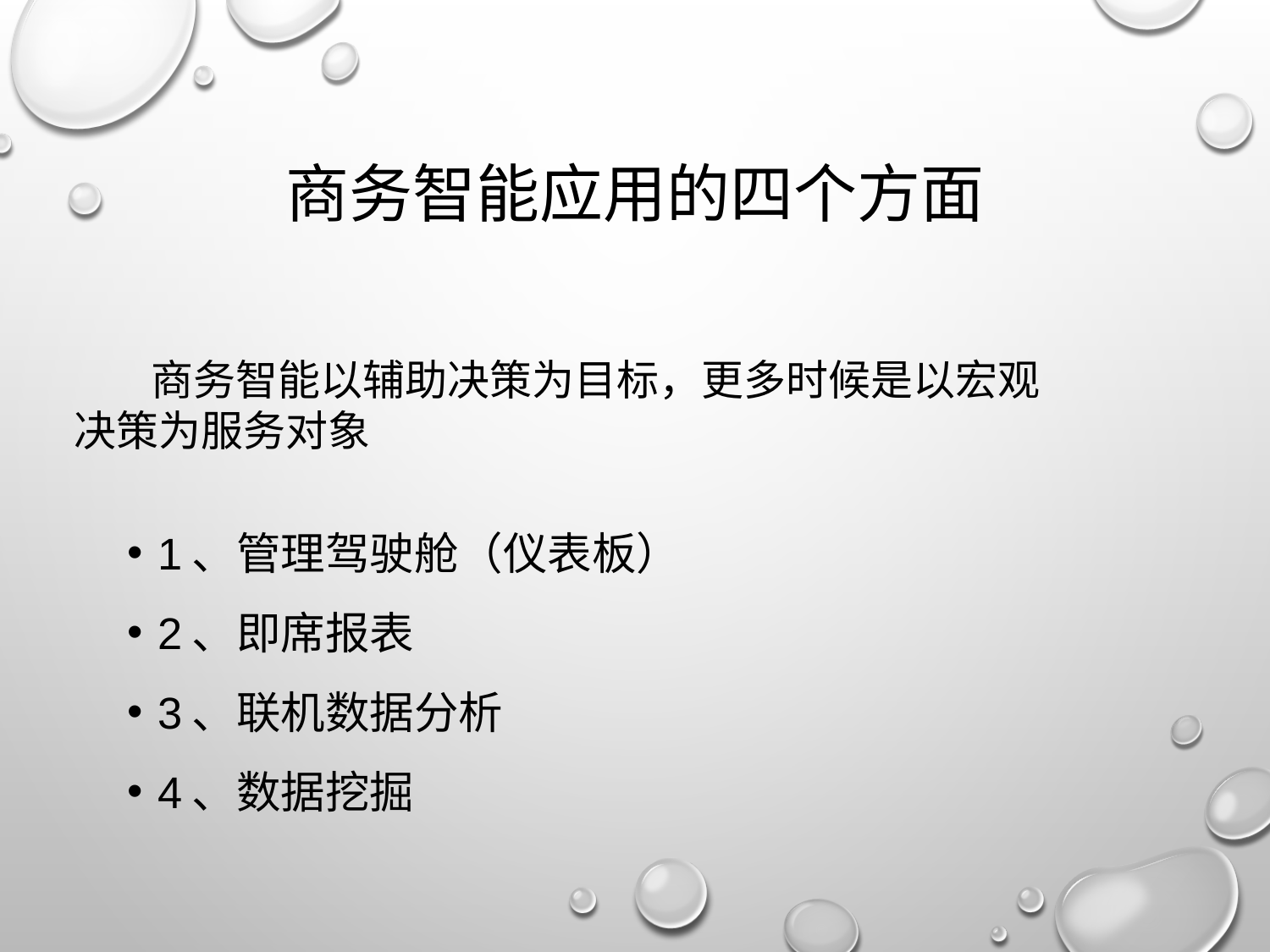

# 商务智能应用的四个方面
       商务智能以辅助决策为目标，更多时候是以宏观决策为服务对象
1、管理驾驶舱（仪表板）
2、即席报表
3、联机数据分析
4、数据挖掘